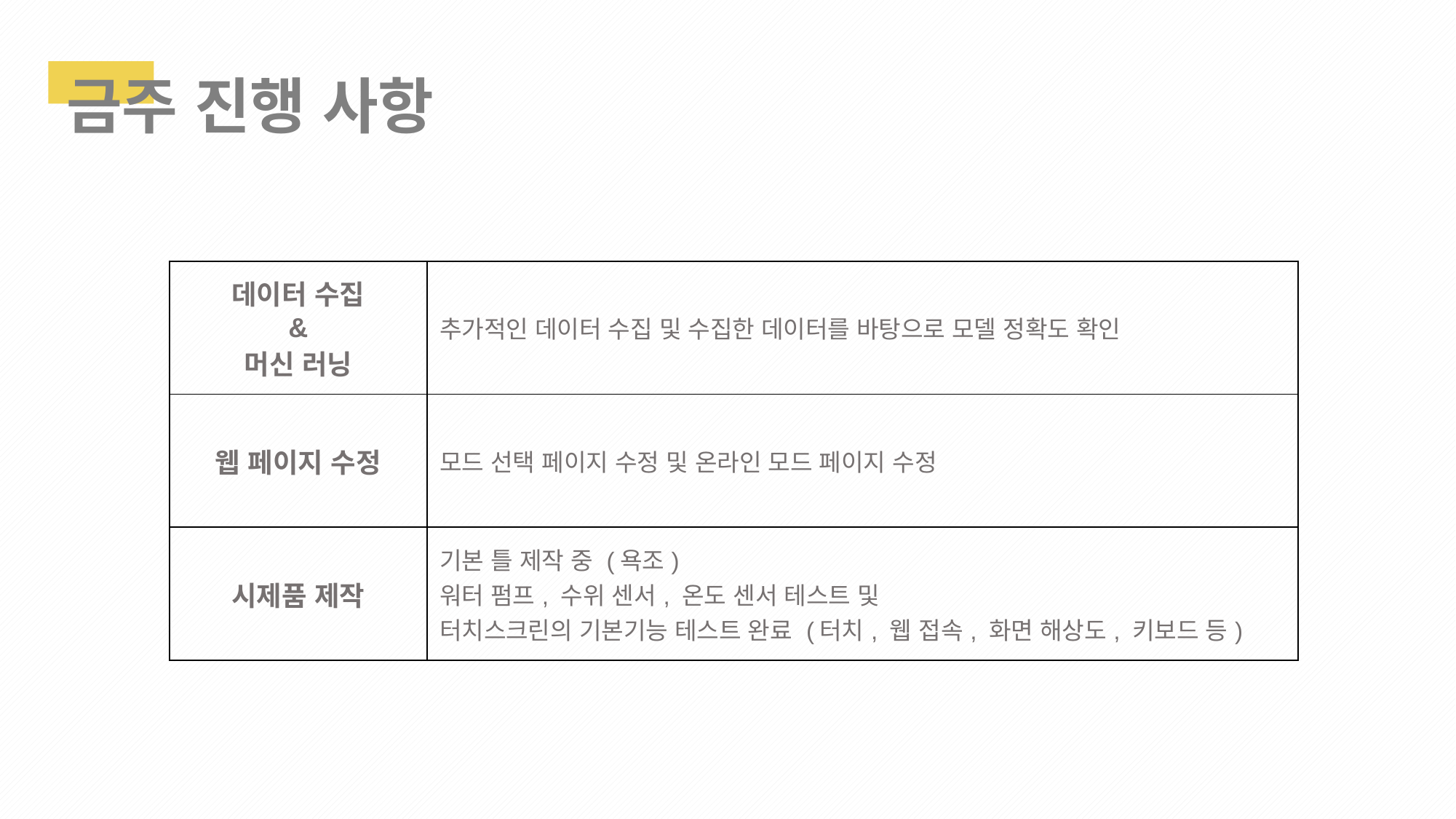

금주 진행 사항
| 데이터 수집 & 머신 러닝 | 추가적인 데이터 수집 및 수집한 데이터를 바탕으로 모델 정확도 확인 |
| --- | --- |
| 웹 페이지 수정 | 모드 선택 페이지 수정 및 온라인 모드 페이지 수정 |
| 시제품 제작 | 기본 틀 제작 중 (욕조) 워터 펌프, 수위 센서, 온도 센서 테스트 및 터치스크린의 기본기능 테스트 완료 (터치, 웹 접속, 화면 해상도, 키보드 등) |